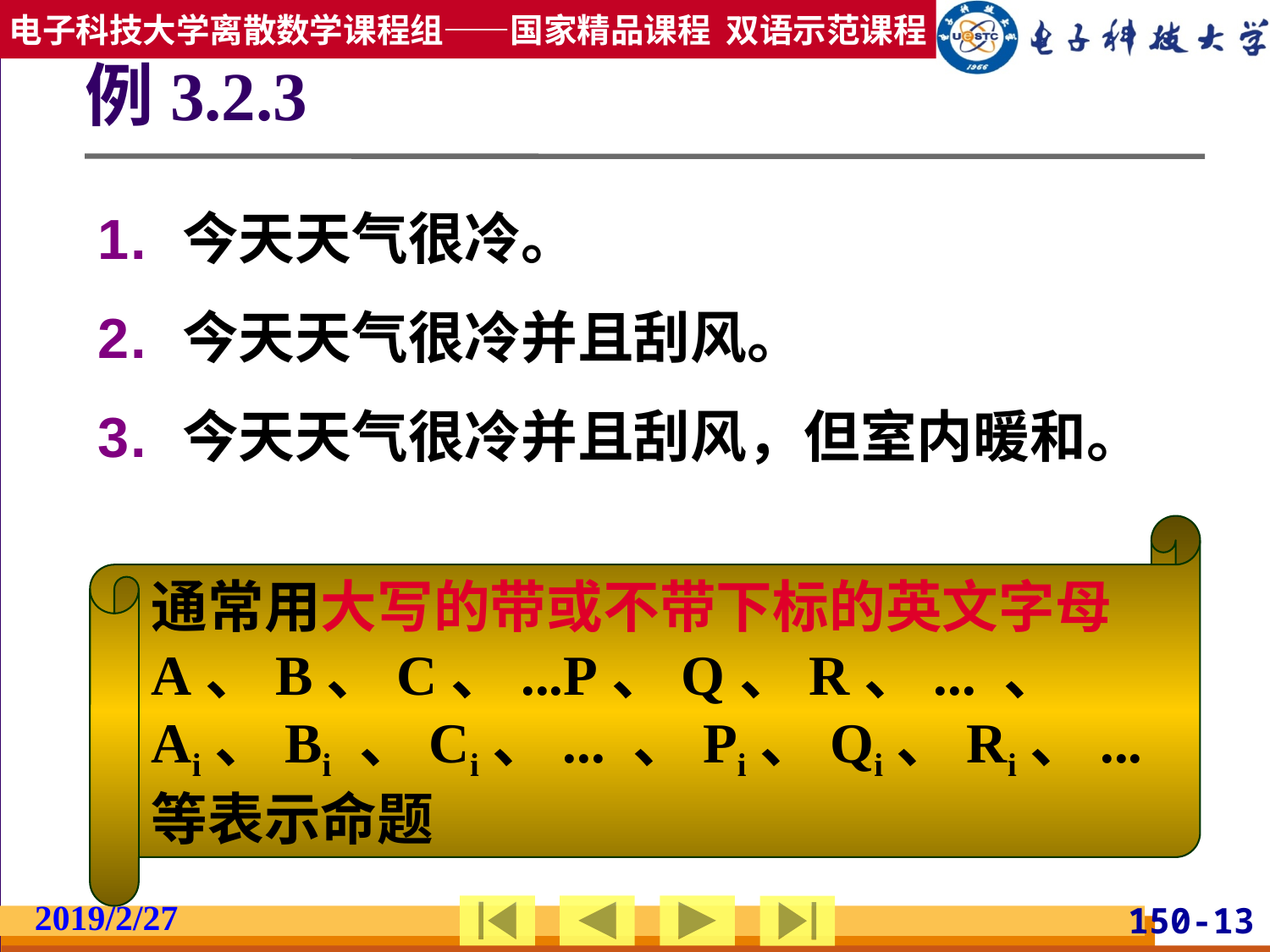

# 例3.2.3
今天天气很冷。
今天天气很冷并且刮风。
今天天气很冷并且刮风，但室内暖和。
通常用大写的带或不带下标的英文字母
A、B、C、...P、Q、R、... 、 Ai、Bi 、Ci、... 、Pi、Qi、Ri、...等表示命题
2019/2/27